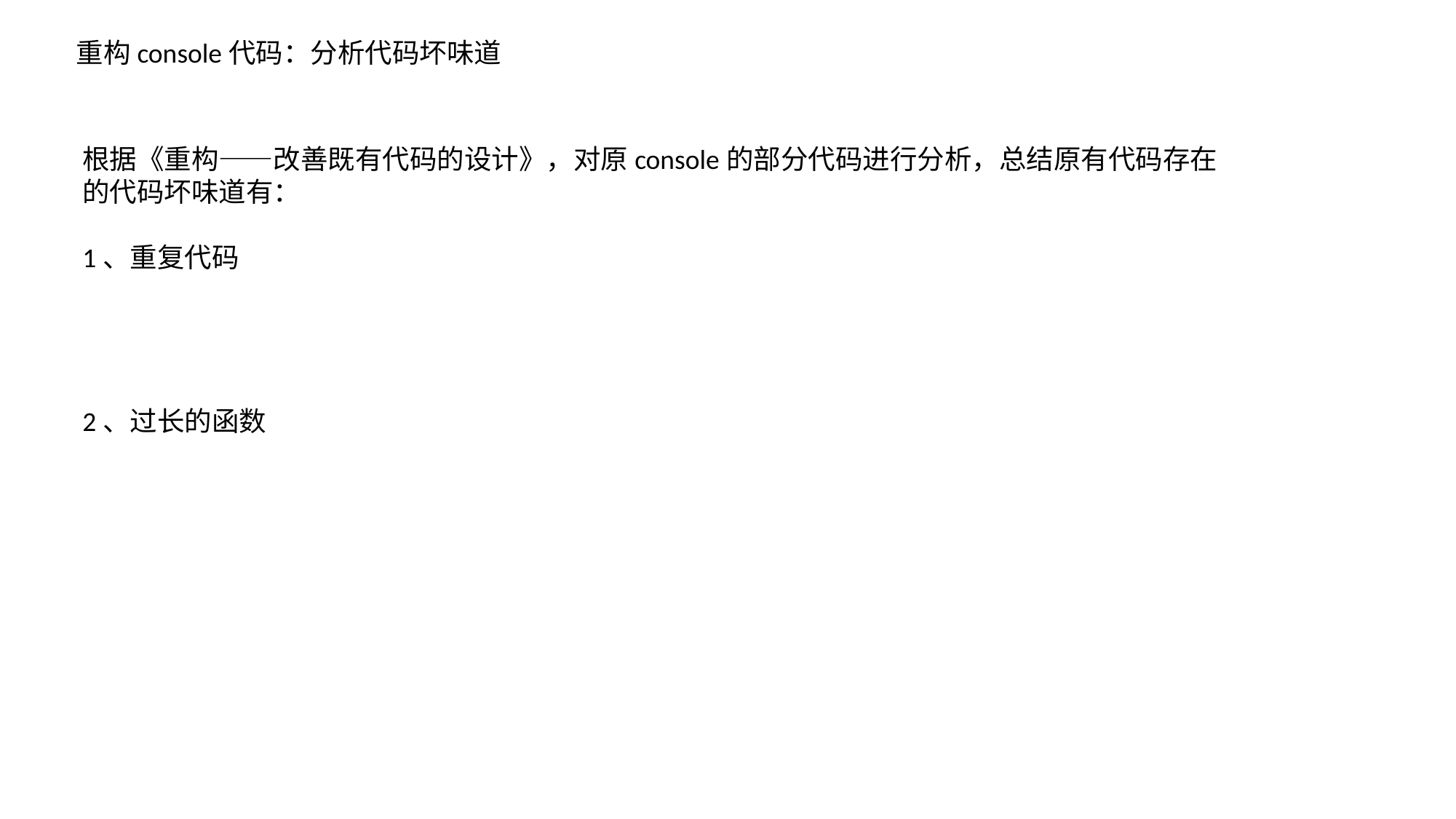

重构console代码：分析代码坏味道
根据《重构——改善既有代码的设计》，对原console的部分代码进行分析，总结原有代码存在的代码坏味道有：

1、重复代码

2、过长的函数